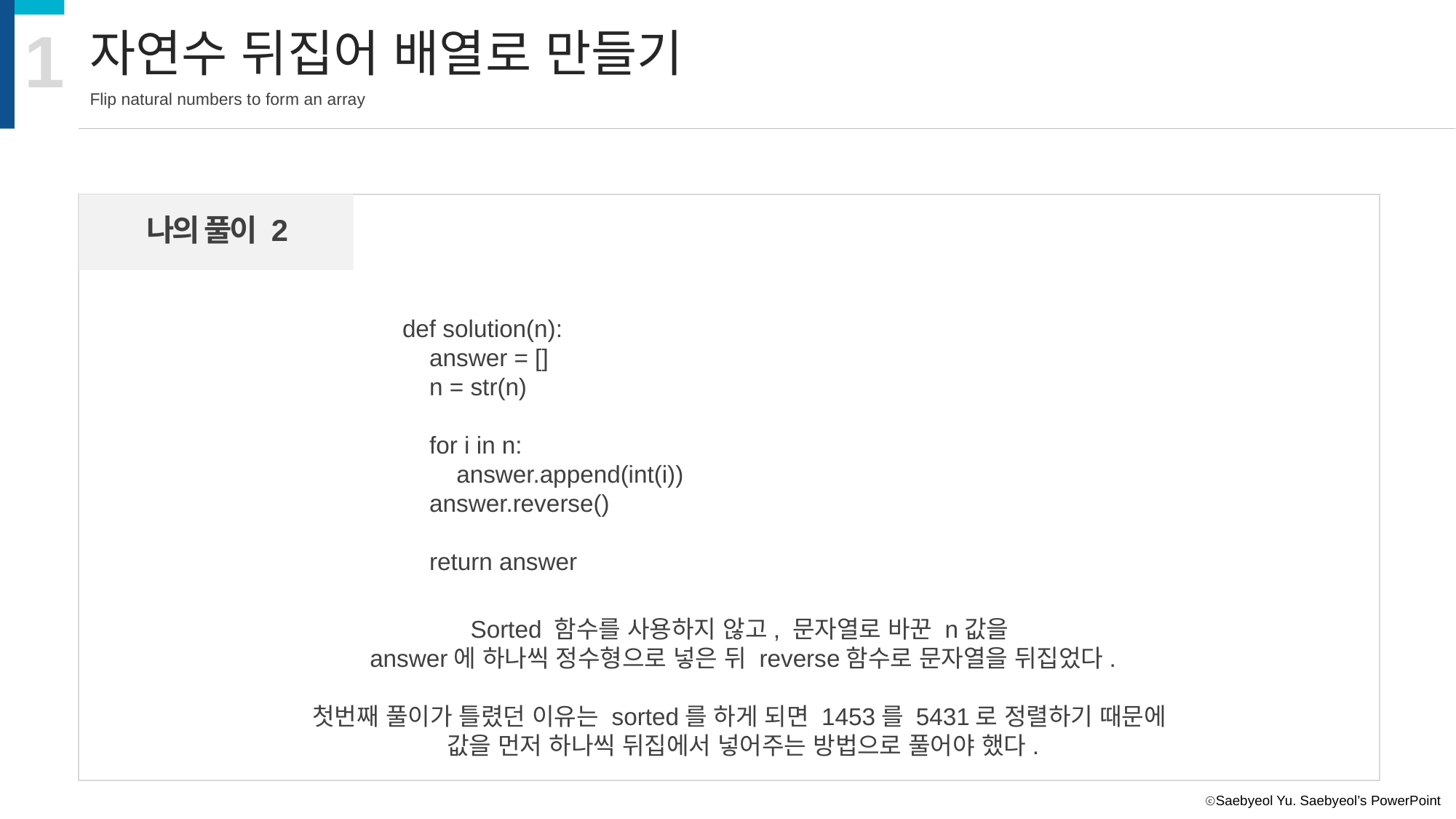

1
자연수 뒤집어 배열로 만들기
Flip natural numbers to form an array

나의 풀이 2
def solution(n):
    answer = []
    n = str(n)

    for i in n:
        answer.append(int(i))
    answer.reverse()

    return answer
Sorted 함수를 사용하지 않고, 문자열로 바꾼 n값을
answer에 하나씩 정수형으로 넣은 뒤 reverse함수로 문자열을 뒤집었다.

첫번째 풀이가 틀렸던 이유는 sorted를 하게 되면 1453를 5431로 정렬하기 때문에
값을 먼저 하나씩 뒤집에서 넣어주는 방법으로 풀어야 했다.